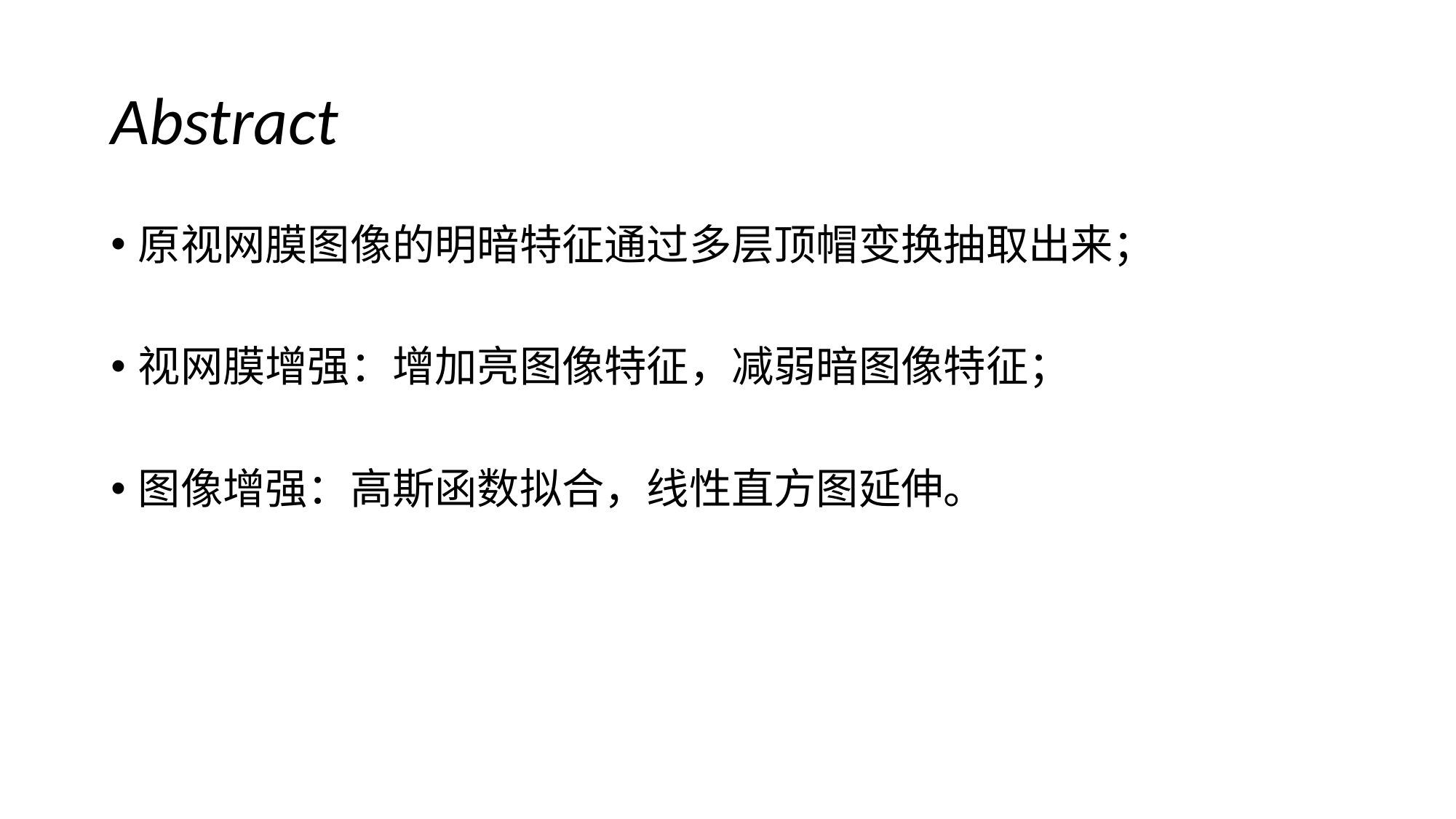

# Abstract
原视网膜图像的明暗特征通过多层顶帽变换抽取出来；

视网膜增强：增加亮图像特征，减弱暗图像特征；

图像增强：高斯函数拟合，线性直方图延伸。